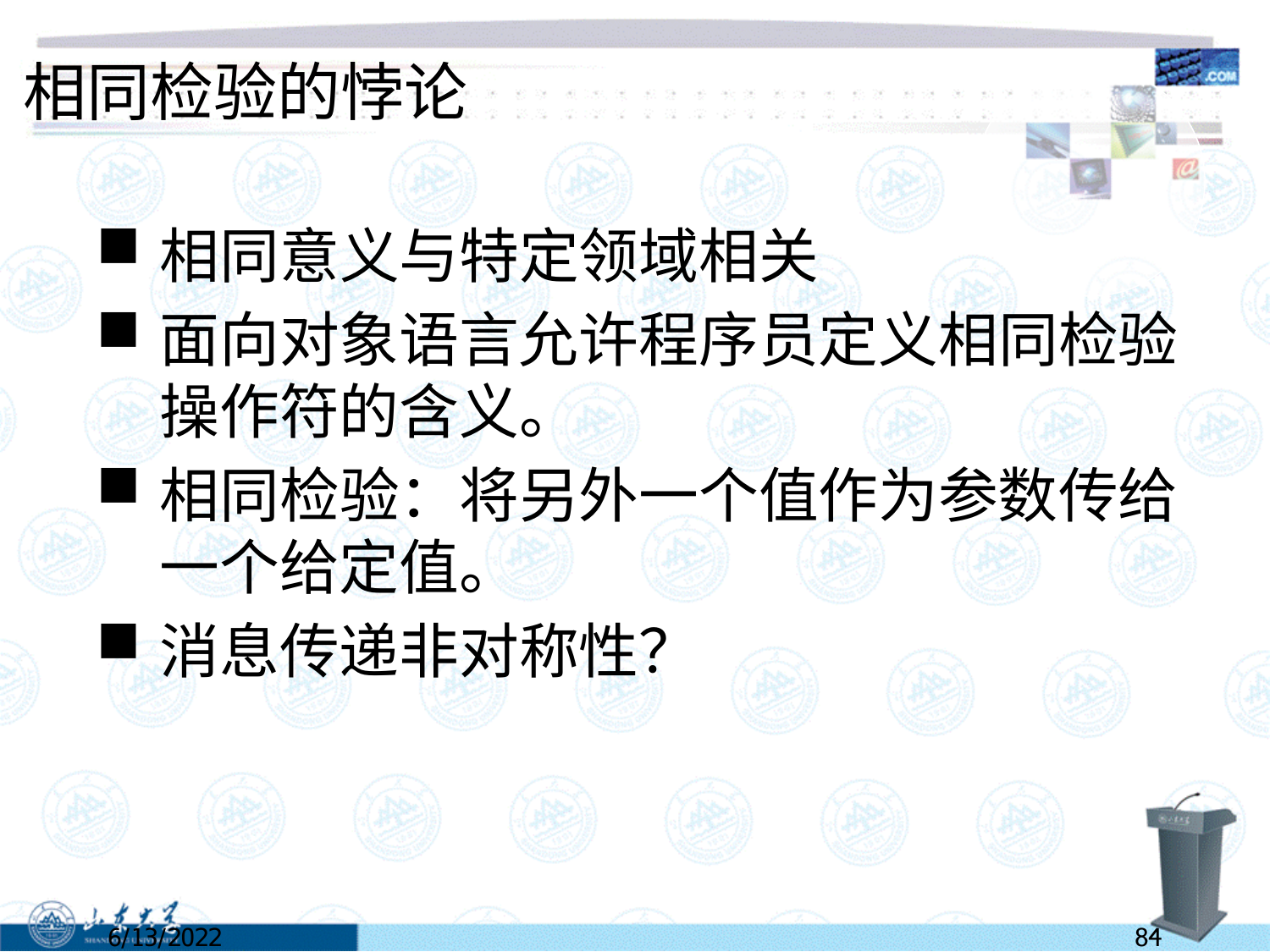

# 相同检验的悖论
相同意义与特定领域相关
面向对象语言允许程序员定义相同检验操作符的含义。
相同检验：将另外一个值作为参数传给一个给定值。
消息传递非对称性？
6/13/2022
84